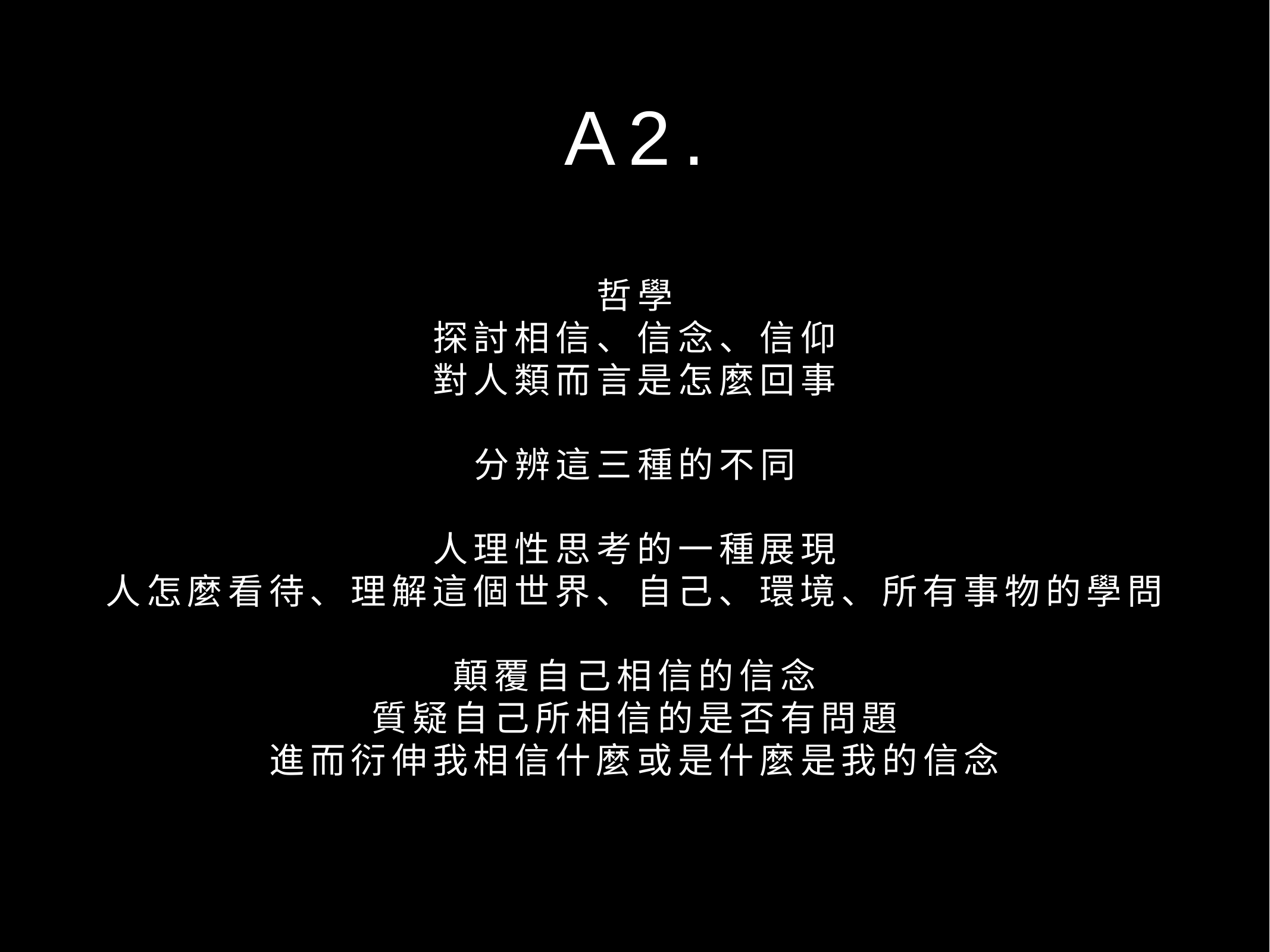

# A2.
哲學
探討相信、信念、信仰
對人類而言是怎麼回事

分辨這三種的不同

人理性思考的一種展現
人怎麼看待、理解這個世界、自己、環境、所有事物的學問

顛覆自己相信的信念
質疑自己所相信的是否有問題
進而衍伸我相信什麼或是什麼是我的信念